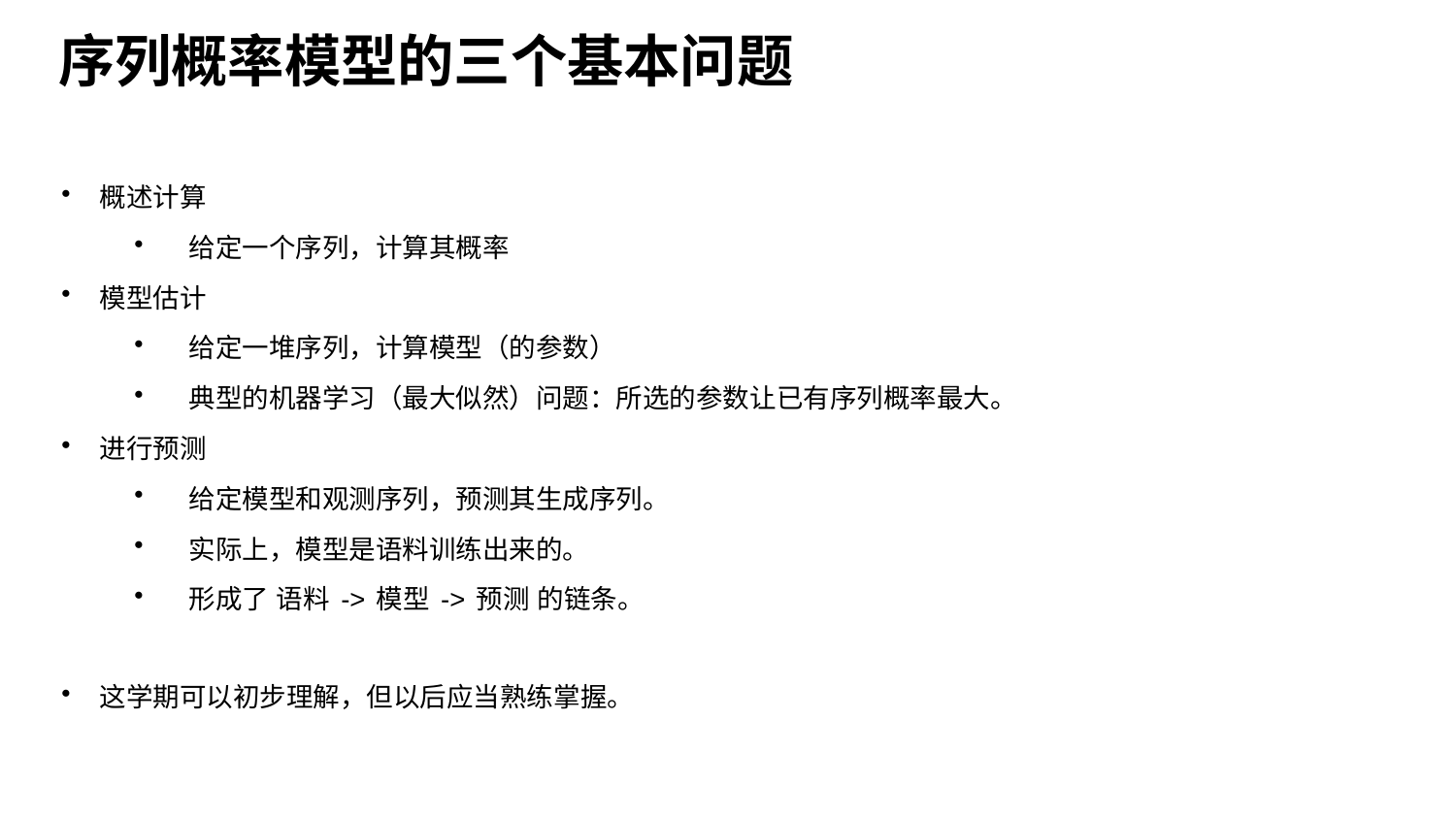

# 序列概率模型的三个基本问题
概述计算
给定一个序列，计算其概率
模型估计
给定一堆序列，计算模型（的参数）
典型的机器学习（最大似然）问题：所选的参数让已有序列概率最大。
进行预测
给定模型和观测序列，预测其生成序列。
实际上，模型是语料训练出来的。
形成了 语料 -> 模型 -> 预测 的链条。

这学期可以初步理解，但以后应当熟练掌握。